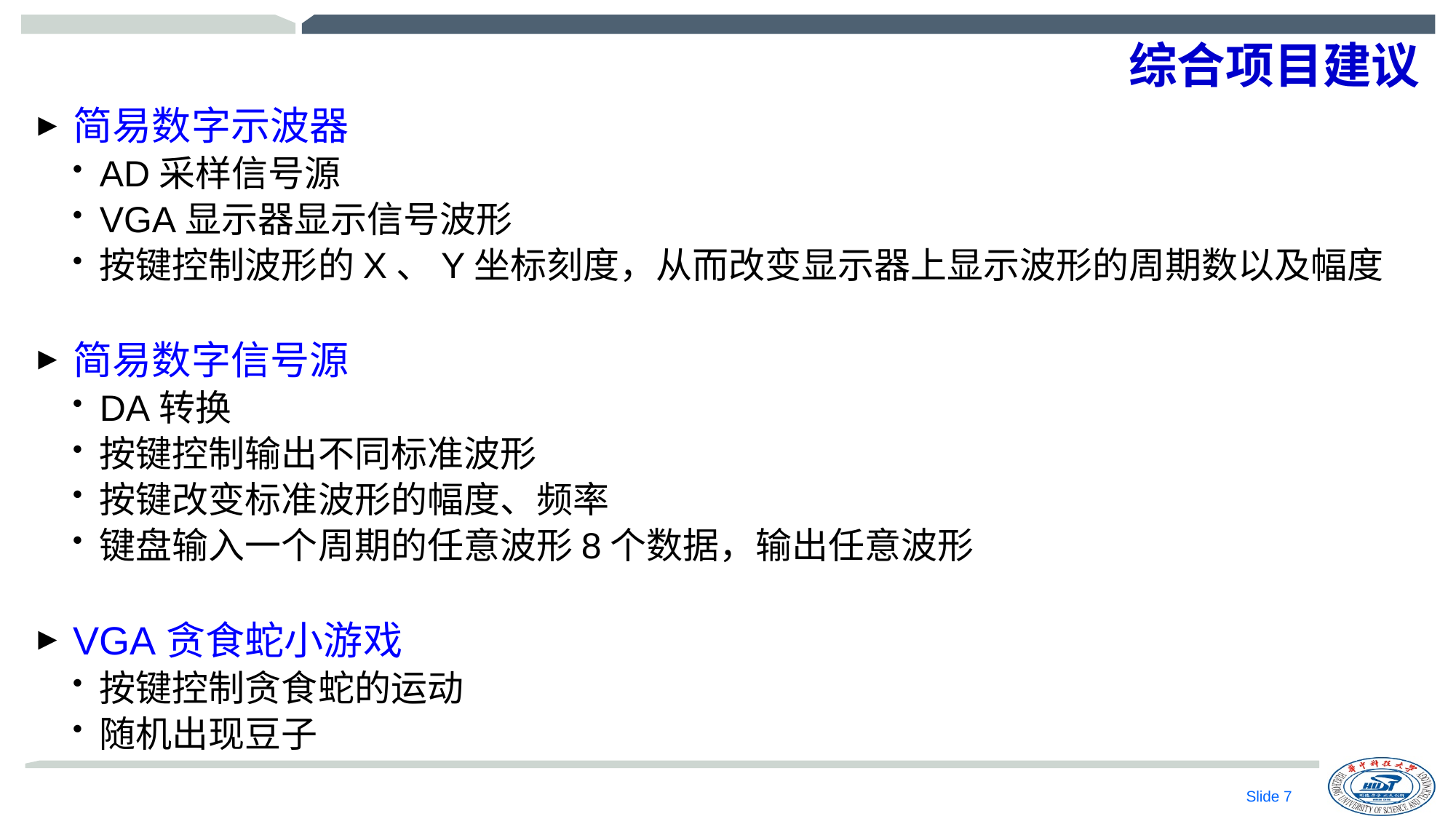

# 综合项目建议
简易数字示波器
AD采样信号源
VGA显示器显示信号波形
按键控制波形的X、Y坐标刻度，从而改变显示器上显示波形的周期数以及幅度

简易数字信号源
DA转换
按键控制输出不同标准波形
按键改变标准波形的幅度、频率
键盘输入一个周期的任意波形8个数据，输出任意波形

VGA贪食蛇小游戏
按键控制贪食蛇的运动
随机出现豆子

Slide 7